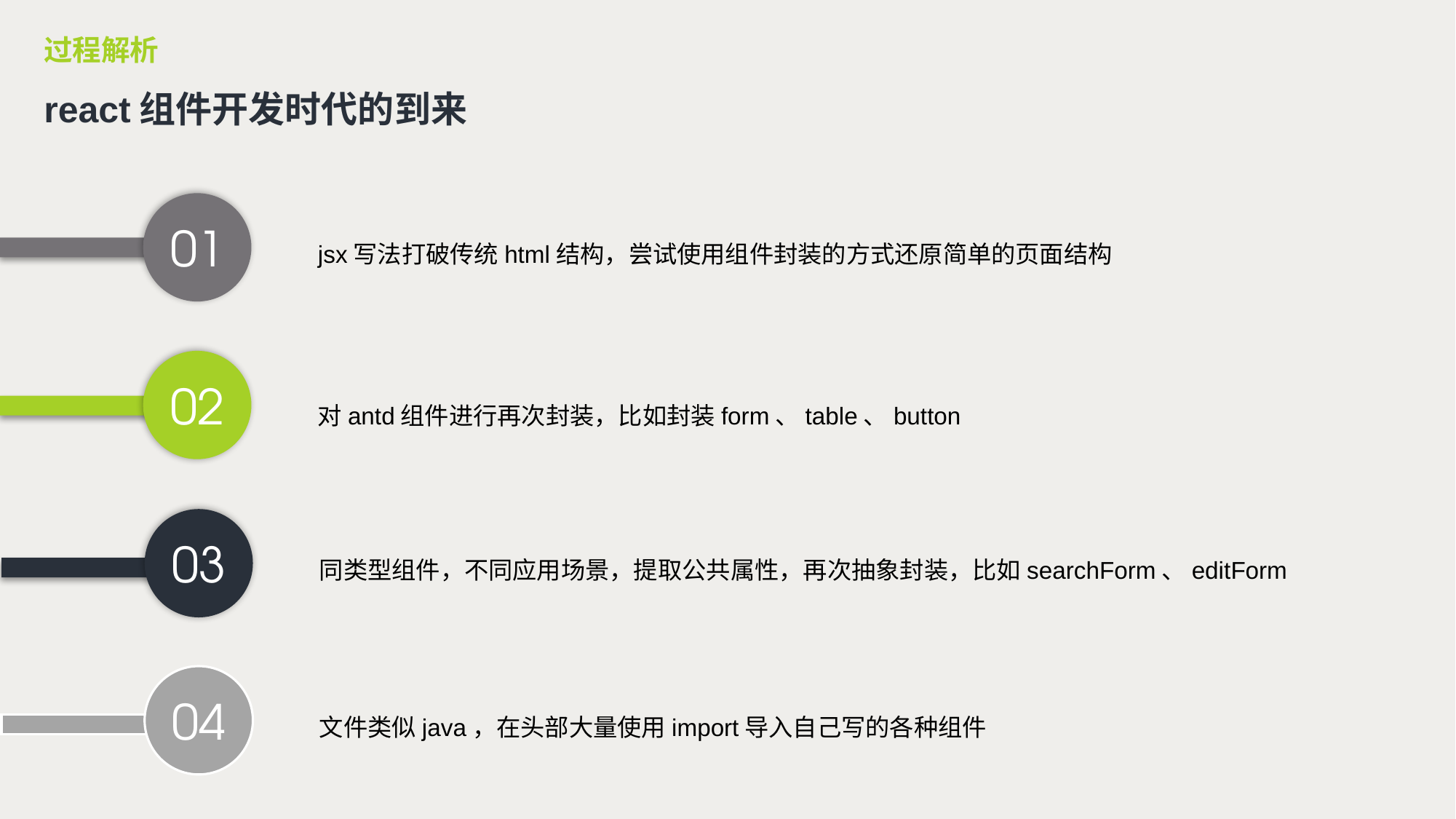

过程解析
react组件开发时代的到来

01
jsx写法打破传统html结构，尝试使用组件封装的方式还原简单的页面结构

02
对antd组件进行再次封装，比如封装form、table、button

03
同类型组件，不同应用场景，提取公共属性，再次抽象封装，比如searchForm、editForm

04
文件类似java，在头部大量使用import导入自己写的各种组件